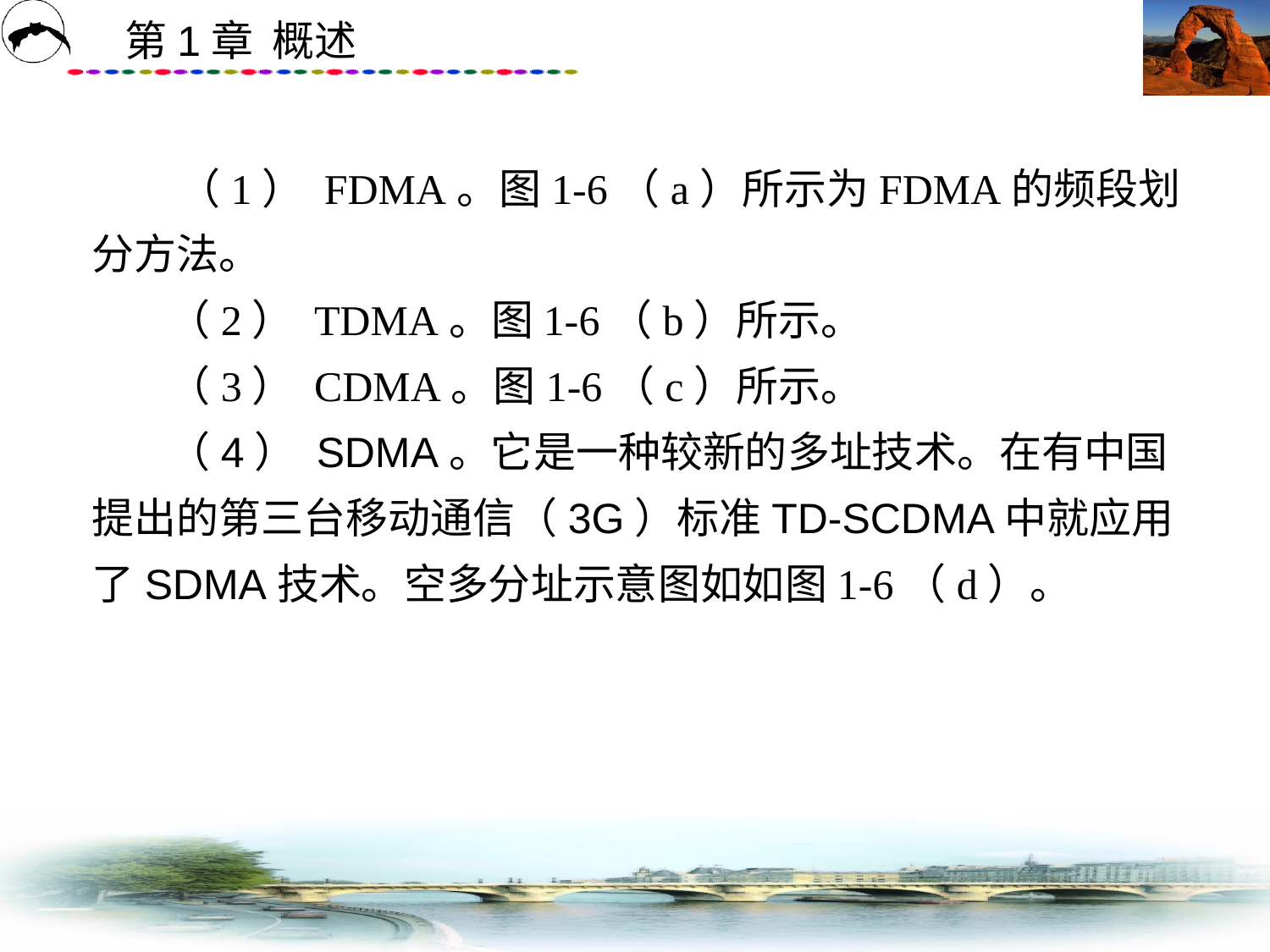

# （1） FDMA。图1-6（a）所示为FDMA的频段划分方法。 （2） TDMA。图1-6（b）所示。 （3） CDMA。图1-6（c）所示。 （4） SDMA。它是一种较新的多址技术。在有中国提出的第三台移动通信（3G）标准TD-SCDMA中就应用了SDMA技术。空多分址示意图如如图1-6（d）。